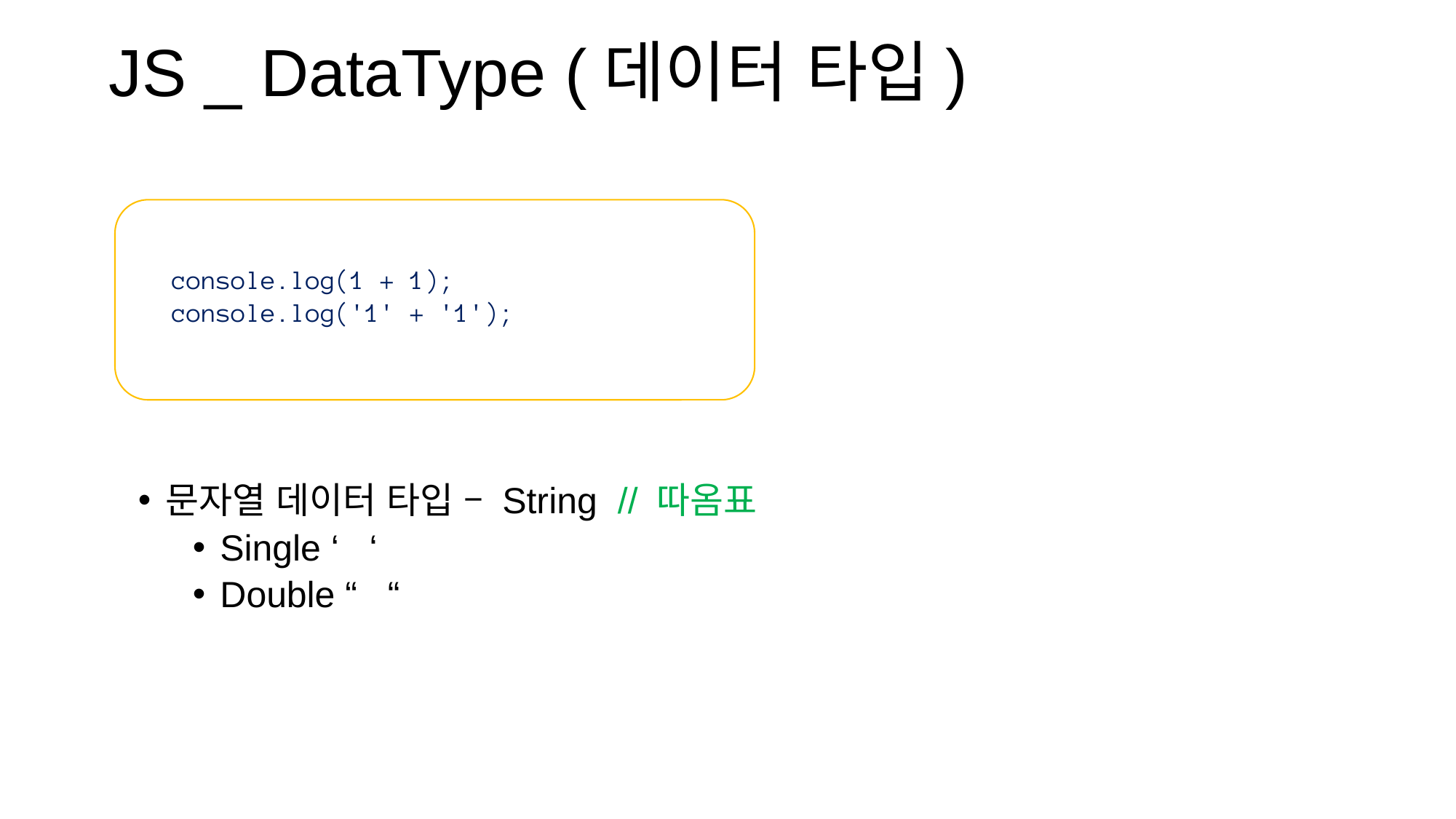

JS _ DataType (데이터 타입)

문자열 데이터 타입 – String  // 따옴표
Single ‘   ‘
Double “   “

console.log(1 + 1);
console.log('1' + '1');